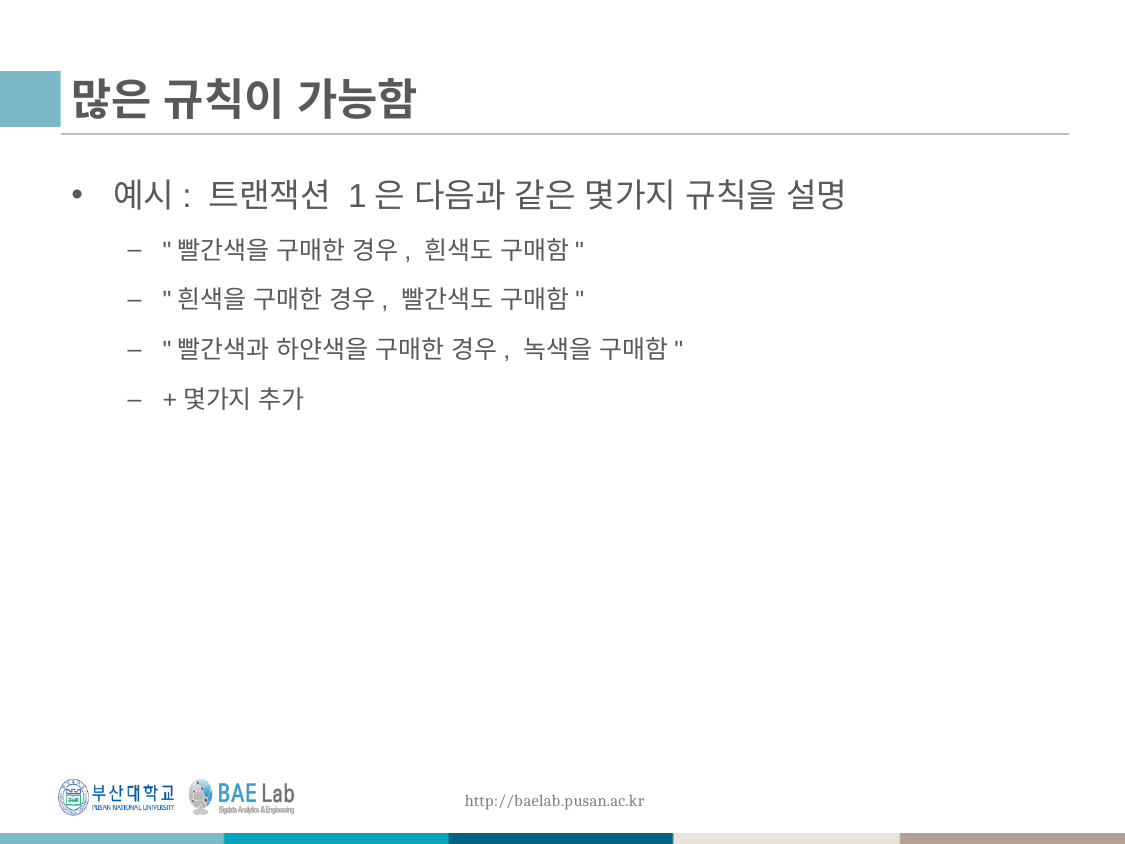

# 많은 규칙이 가능함
예시: 트랜잭션 1은 다음과 같은 몇가지 규칙을 설명
"빨간색을 구매한 경우, 흰색도 구매함"
"흰색을 구매한 경우, 빨간색도 구매함"
"빨간색과 하얀색을 구매한 경우, 녹색을 구매함"
+몇가지 추가